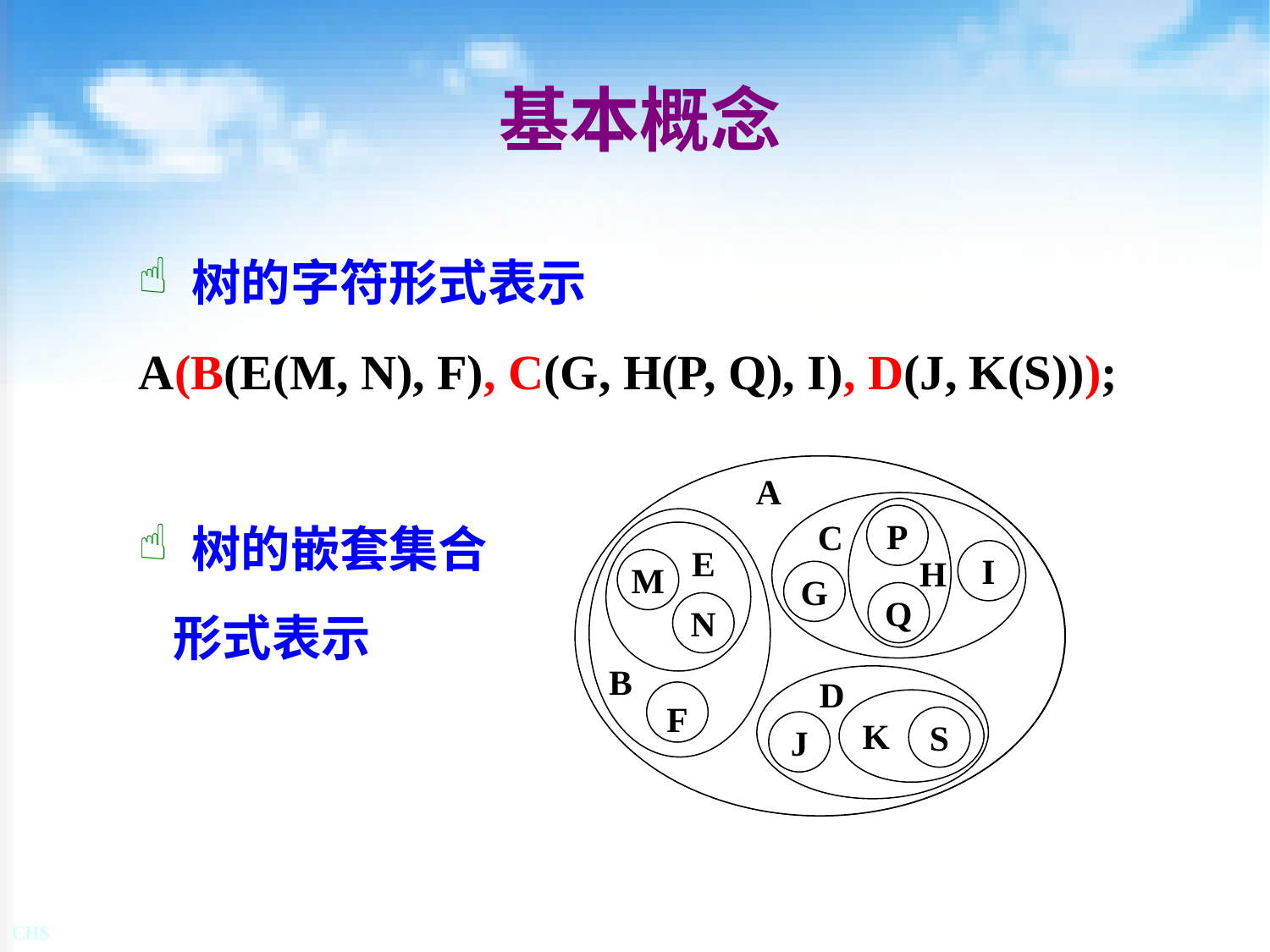

# 基本概念
 树的字符形式表示
A(B(E(M, N), F), C(G, H(P, Q), I), D(J, K(S)));

 树的嵌套集合
  形式表示

A

P

C

I
E
M
H
G
Q

N

B

D
F

S
J
K

A

P

C

I
E
M
H
G
Q

N

B

D
F

S
J
K
10